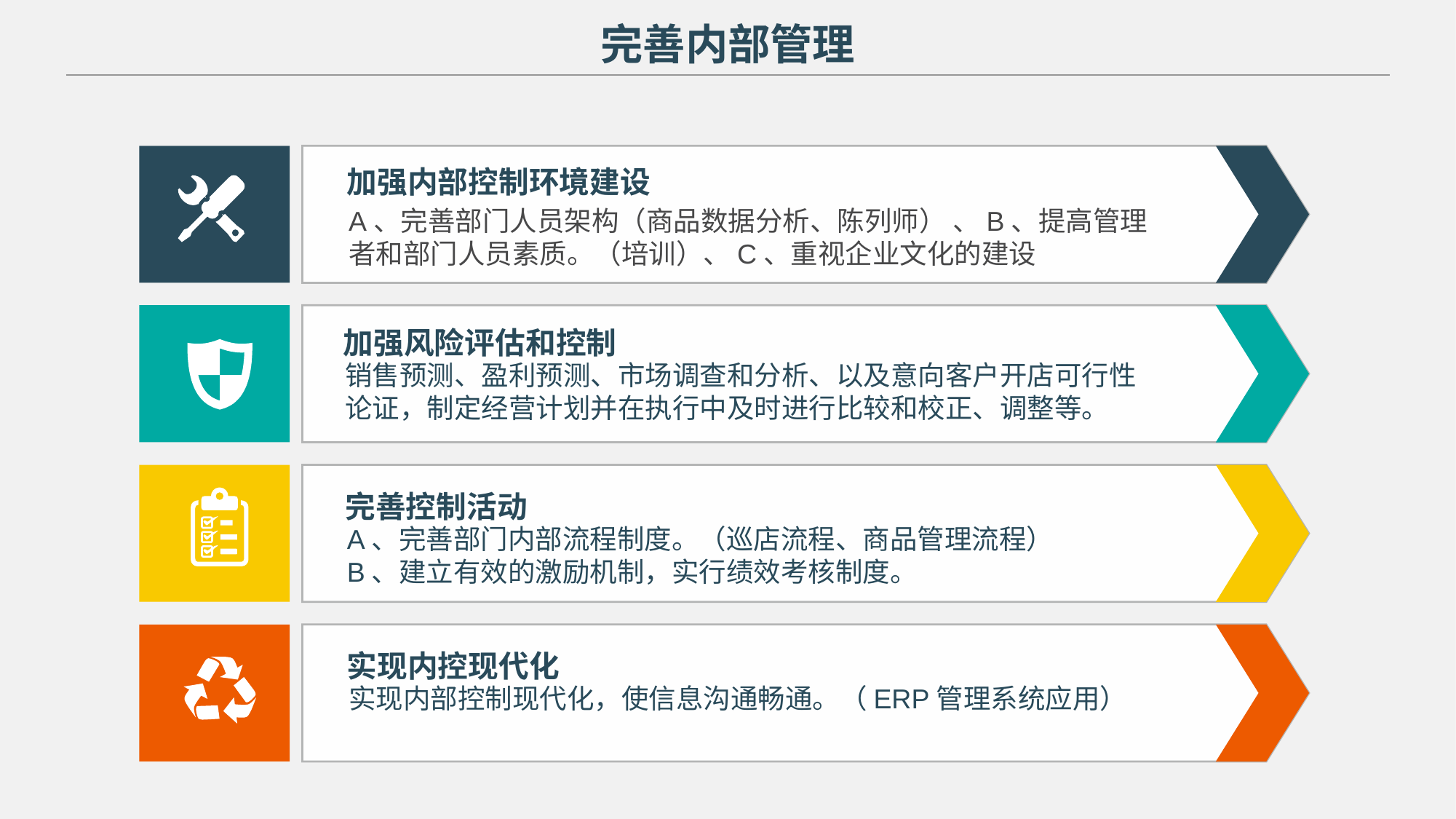

完善内部管理

加强内部控制环境建设

A、完善部门人员架构（商品数据分析、陈列师） 、B、提高管理者和部门人员素质。（培训）、C、重视企业文化的建设

加强风险评估和控制

销售预测、盈利预测、市场调查和分析、以及意向客户开店可行性论证，制定经营计划并在执行中及时进行比较和校正、调整等。

完善控制活动

A、完善部门内部流程制度。（巡店流程、商品管理流程）
B、建立有效的激励机制，实行绩效考核制度。

实现内控现代化

实现内部控制现代化，使信息沟通畅通。（ERP管理系统应用）